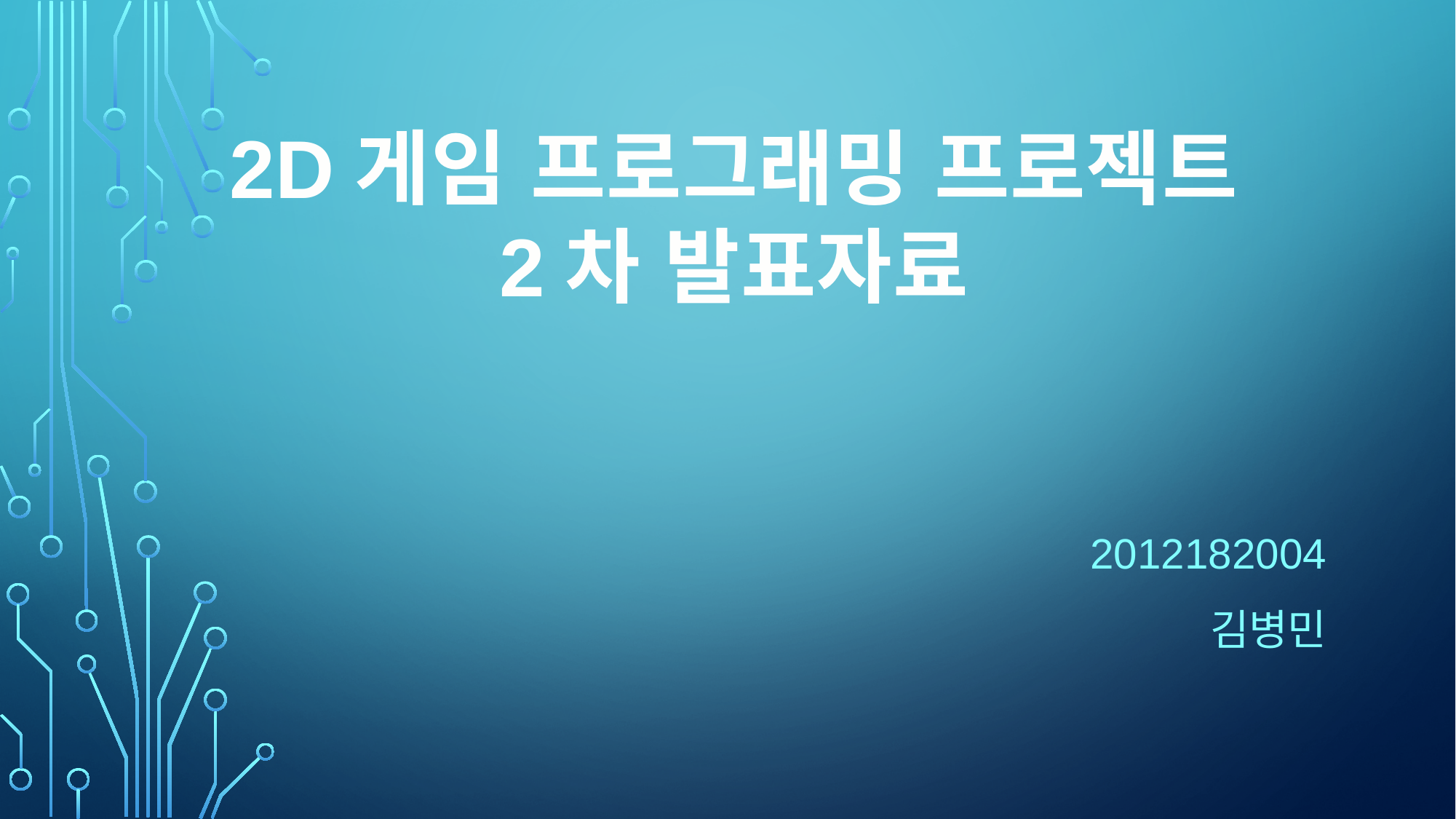

2D게임 프로그래밍 프로젝트
2차 발표자료
2012182004
김병민